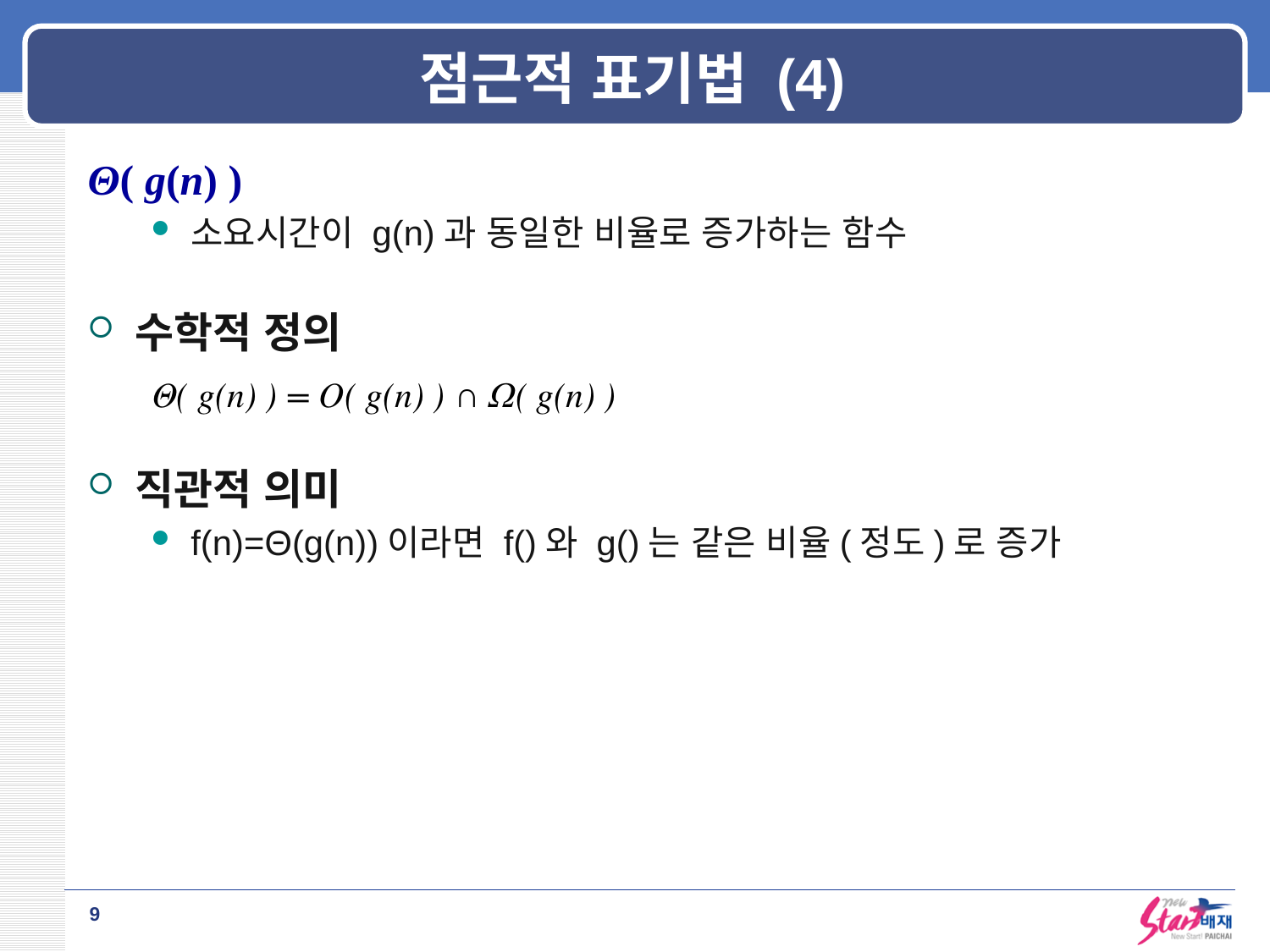

# 점근적 표기법 (4)
Θ( g(n) )
소요시간이 g(n)과 동일한 비율로 증가하는 함수

수학적 정의
Θ( g(n) ) = O( g(n) ) ∩ Ω( g(n) )

직관적 의미
f(n)=Θ(g(n))이라면 f()와 g()는 같은 비율(정도)로 증가
9